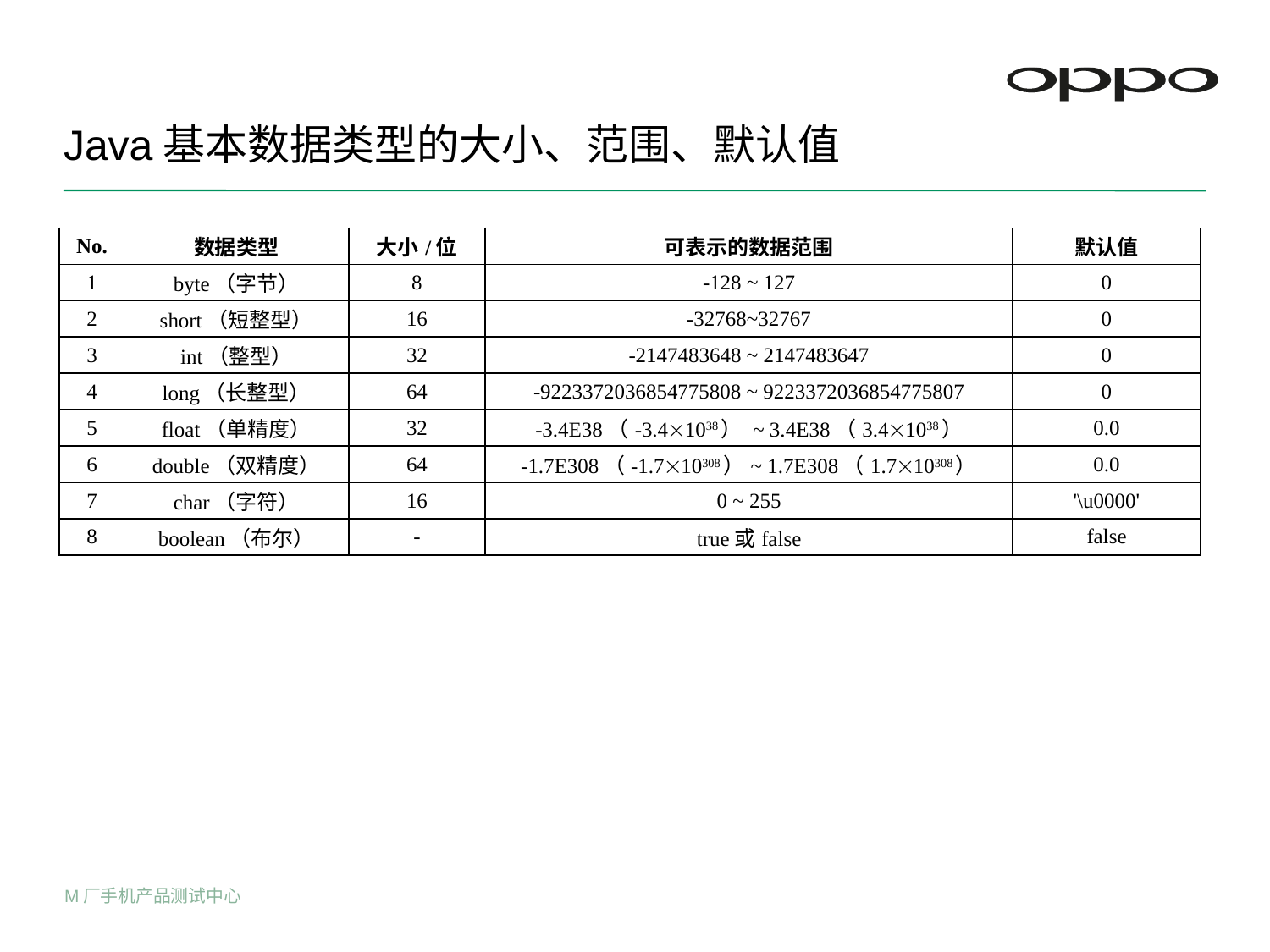

# Java基本数据类型的大小、范围、默认值
| No. | 数据类型 | 大小/位 | 可表示的数据范围 | 默认值 |
| --- | --- | --- | --- | --- |
| 1 | byte（字节） | 8 | -128 ~ 127 | 0 |
| 2 | short（短整型） | 16 | -32768~32767 | 0 |
| 3 | int（整型） | 32 | -2147483648 ~ 2147483647 | 0 |
| 4 | long（长整型） | 64 | -9223372036854775808 ~ 9223372036854775807 | 0 |
| 5 | float（单精度） | 32 | -3.4E38（-3.4×1038） ~ 3.4E38（3.4×1038） | 0.0 |
| 6 | double（双精度） | 64 | -1.7E308（-1.7×10308）~ 1.7E308（1.7×10308） | 0.0 |
| 7 | char（字符） | 16 | 0 ~ 255 | '\u0000' |
| 8 | boolean（布尔） | - | true或false | false |
M厂手机产品测试中心
8